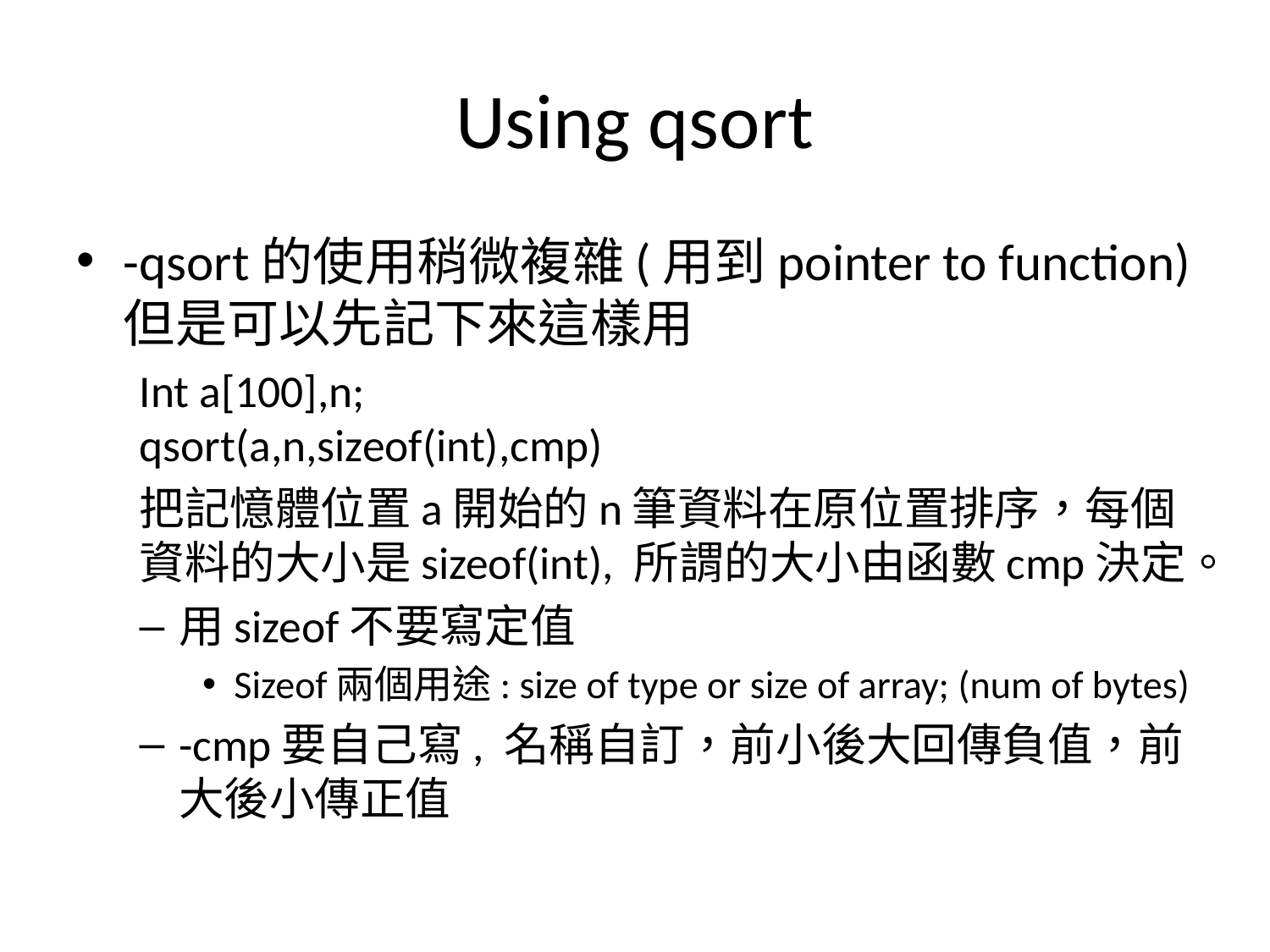

# Using qsort
-qsort的使用稍微複雜(用到pointer to function)但是可以先記下來這樣用
Int a[100],n;
qsort(a,n,sizeof(int),cmp)
把記憶體位置a開始的n筆資料在原位置排序，每個資料的大小是sizeof(int), 所謂的大小由函數cmp決定。
用sizeof不要寫定值
Sizeof兩個用途: size of type or size of array; (num of bytes)
-cmp要自己寫, 名稱自訂，前小後大回傳負值，前大後小傳正值